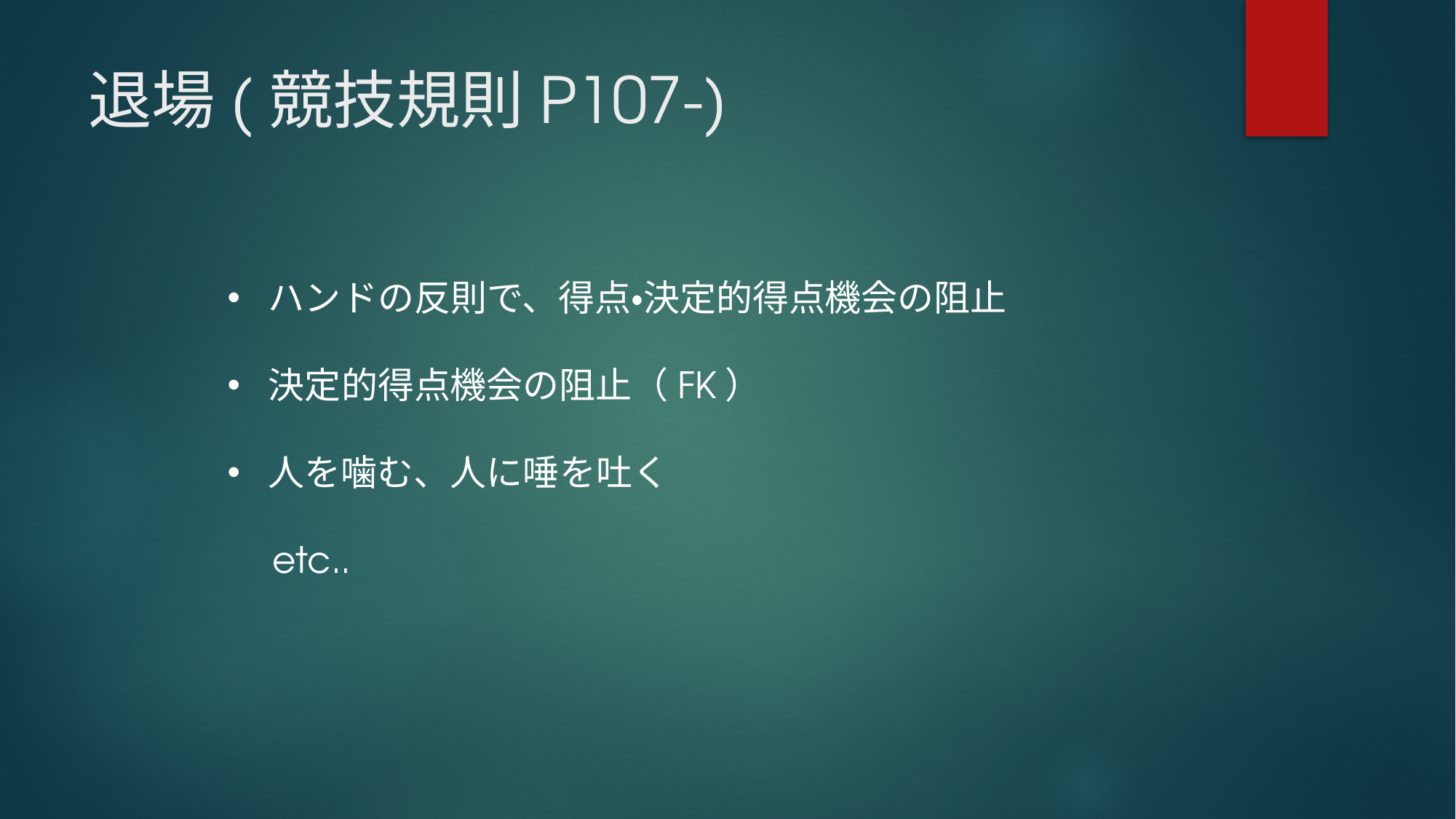

# 退場(競技規則P107-)
ハンドの反則で、得点・決定的得点機会の阻止

決定的得点機会の阻止（FK）

人を噛む、人に唾を吐く

　etc..